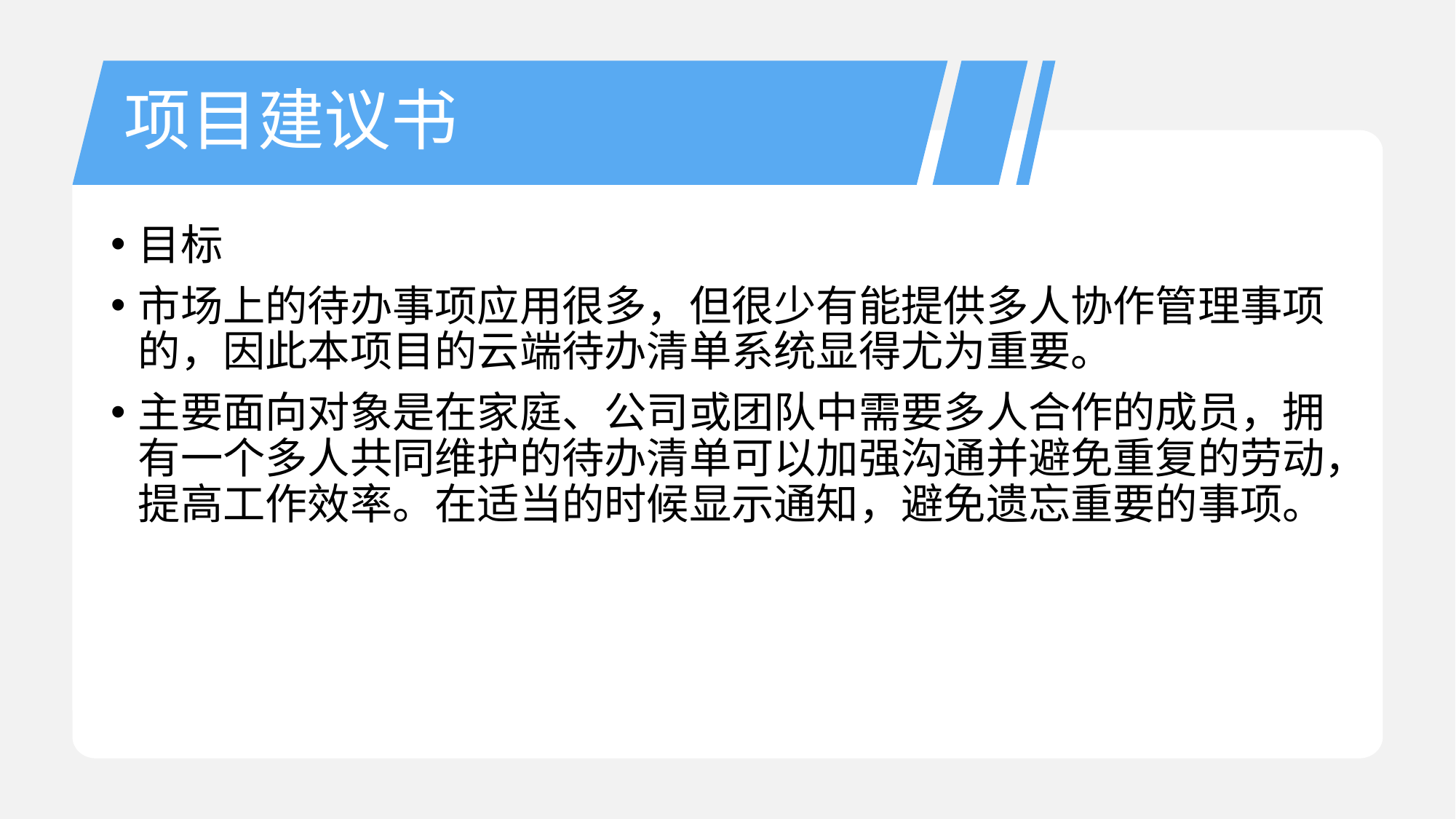

# 项目建议书
目标
市场上的待办事项应用很多，但很少有能提供多人协作管理事项的，因此本项目的云端待办清单系统显得尤为重要。
主要面向对象是在家庭、公司或团队中需要多人合作的成员，拥有一个多人共同维护的待办清单可以加强沟通并避免重复的劳动，提高工作效率。在适当的时候显示通知，避免遗忘重要的事项。